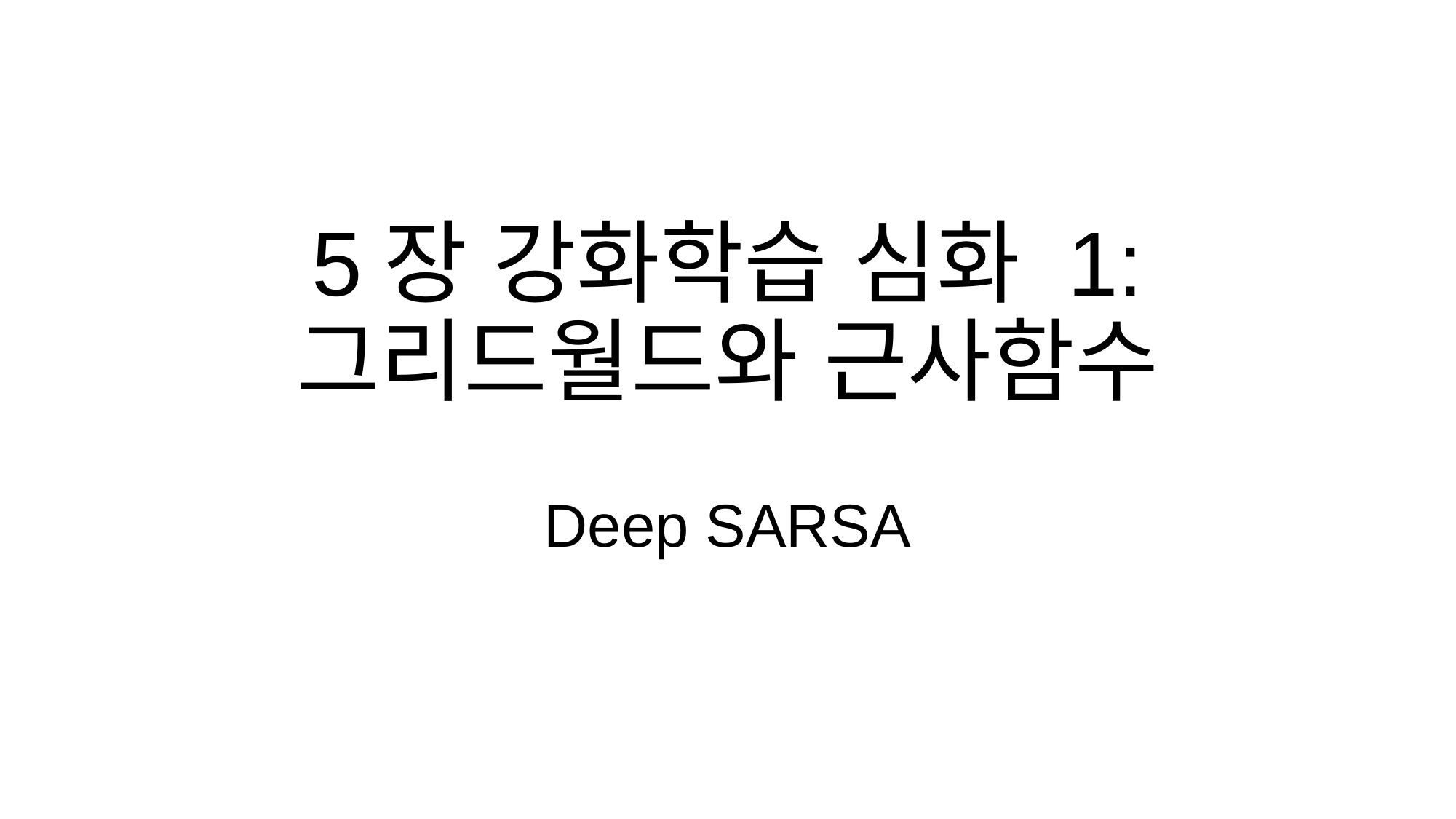

# 5장 강화학습 심화 1: 그리드월드와 근사함수

Deep SARSA